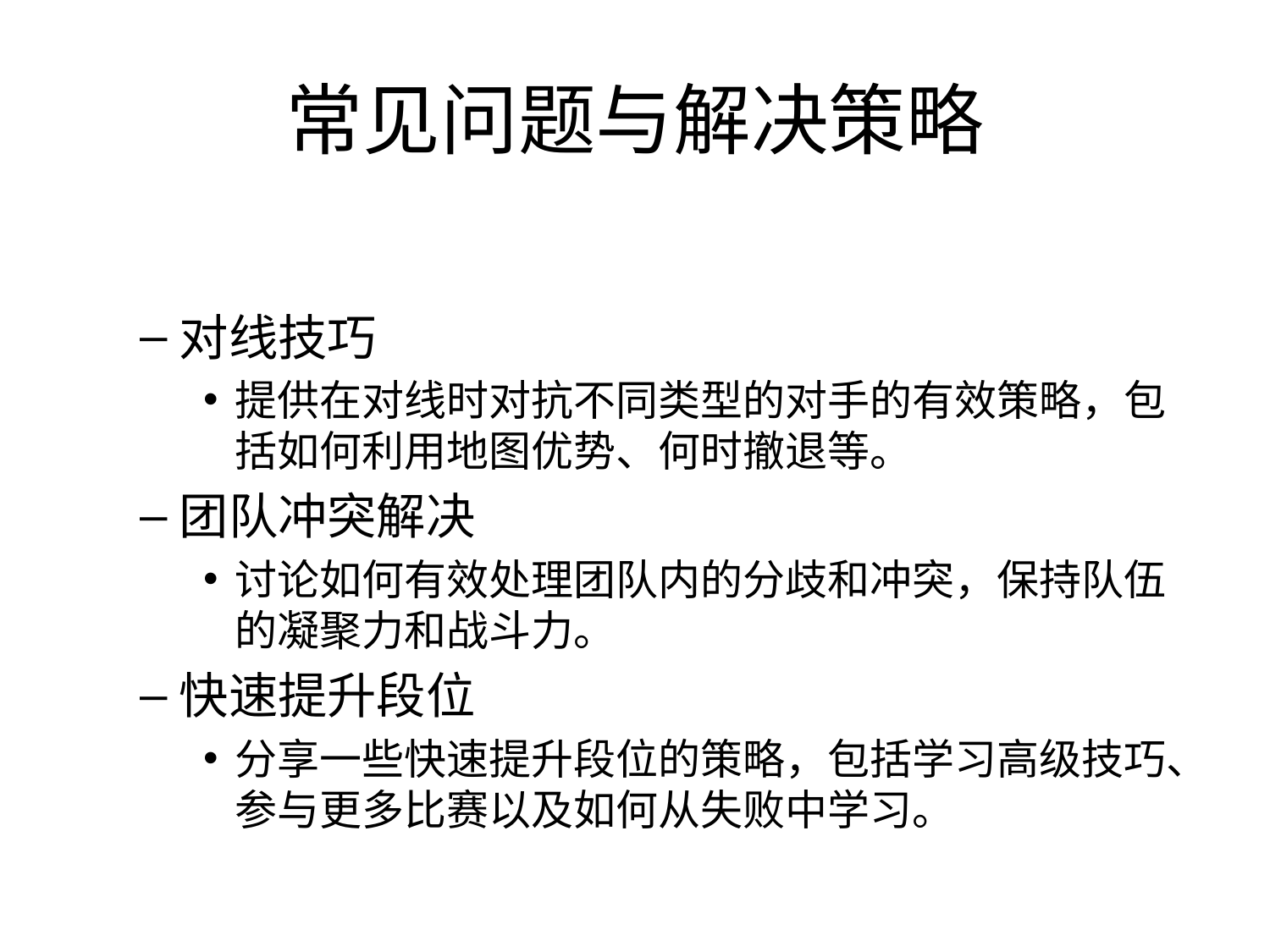

# 常见问题与解决策略

对线技巧
提供在对线时对抗不同类型的对手的有效策略，包括如何利用地图优势、何时撤退等。
团队冲突解决
讨论如何有效处理团队内的分歧和冲突，保持队伍的凝聚力和战斗力。
快速提升段位
分享一些快速提升段位的策略，包括学习高级技巧、参与更多比赛以及如何从失败中学习。